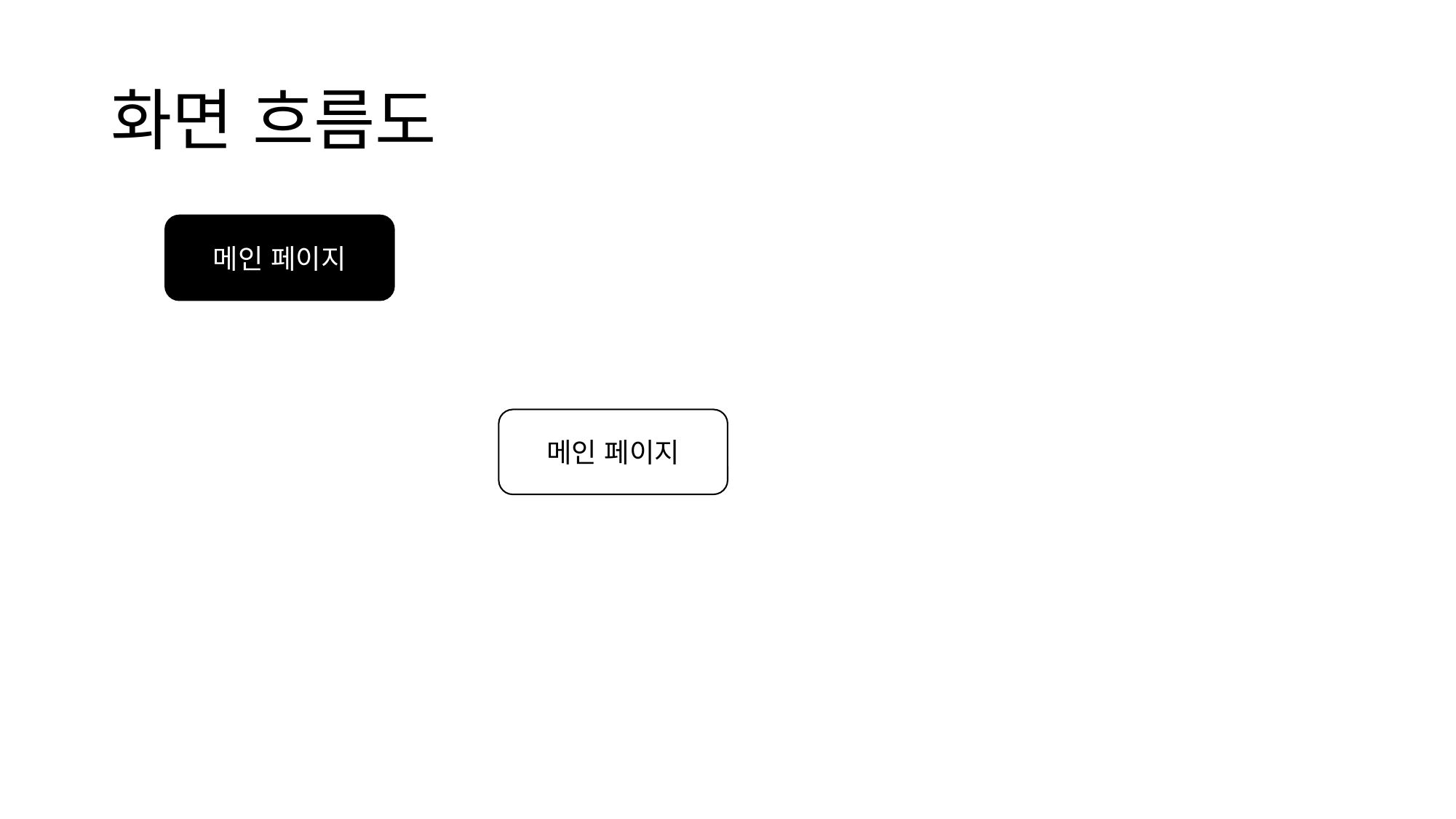

# 화면 흐름도
메인 페이지
메인 페이지